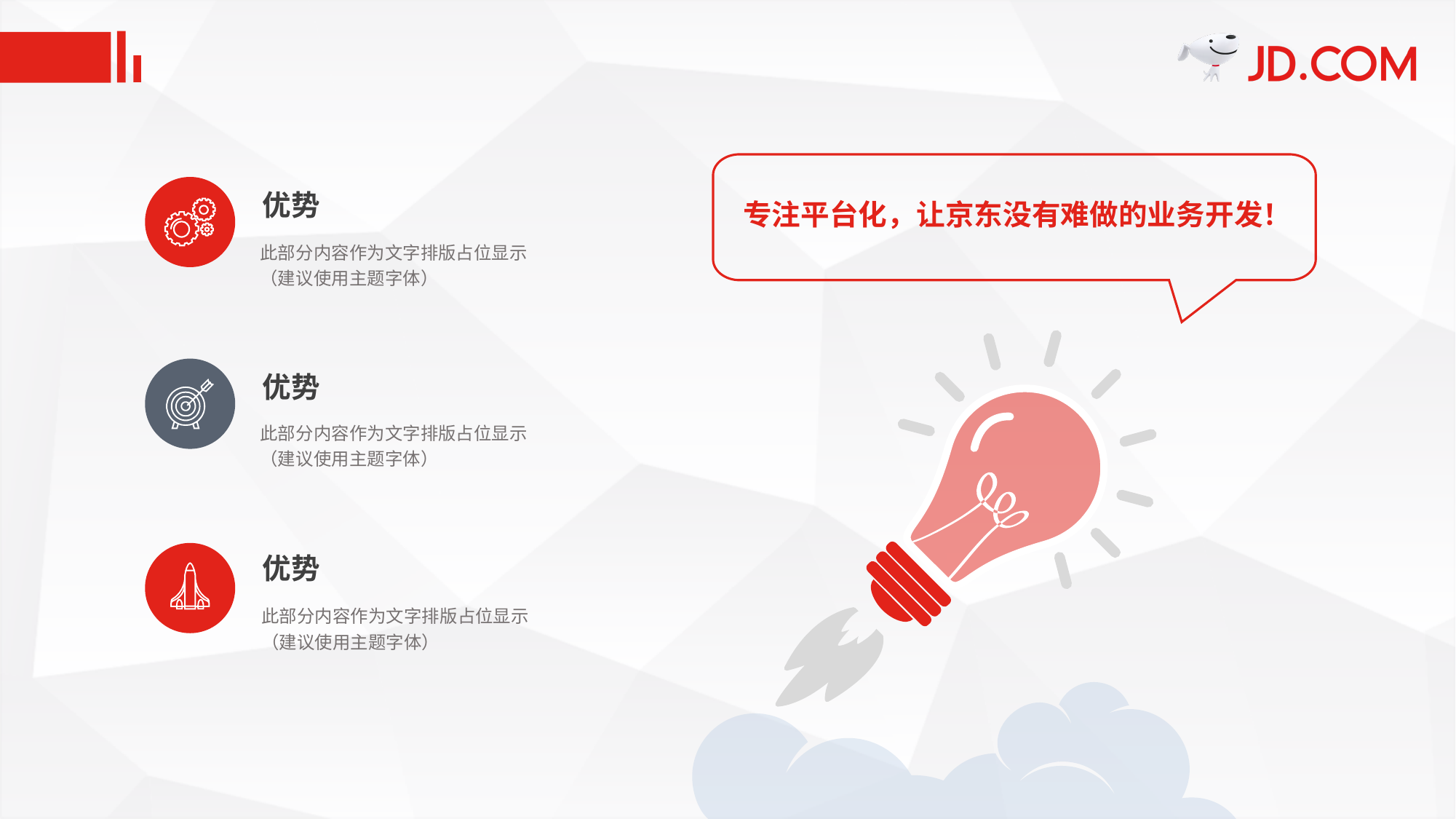

#

优势
专注平台化，让京东没有难做的业务开发！

此部分内容作为文字排版占位显示
（建议使用主题字体）

优势

此部分内容作为文字排版占位显示
（建议使用主题字体）

优势

此部分内容作为文字排版占位显示
（建议使用主题字体）